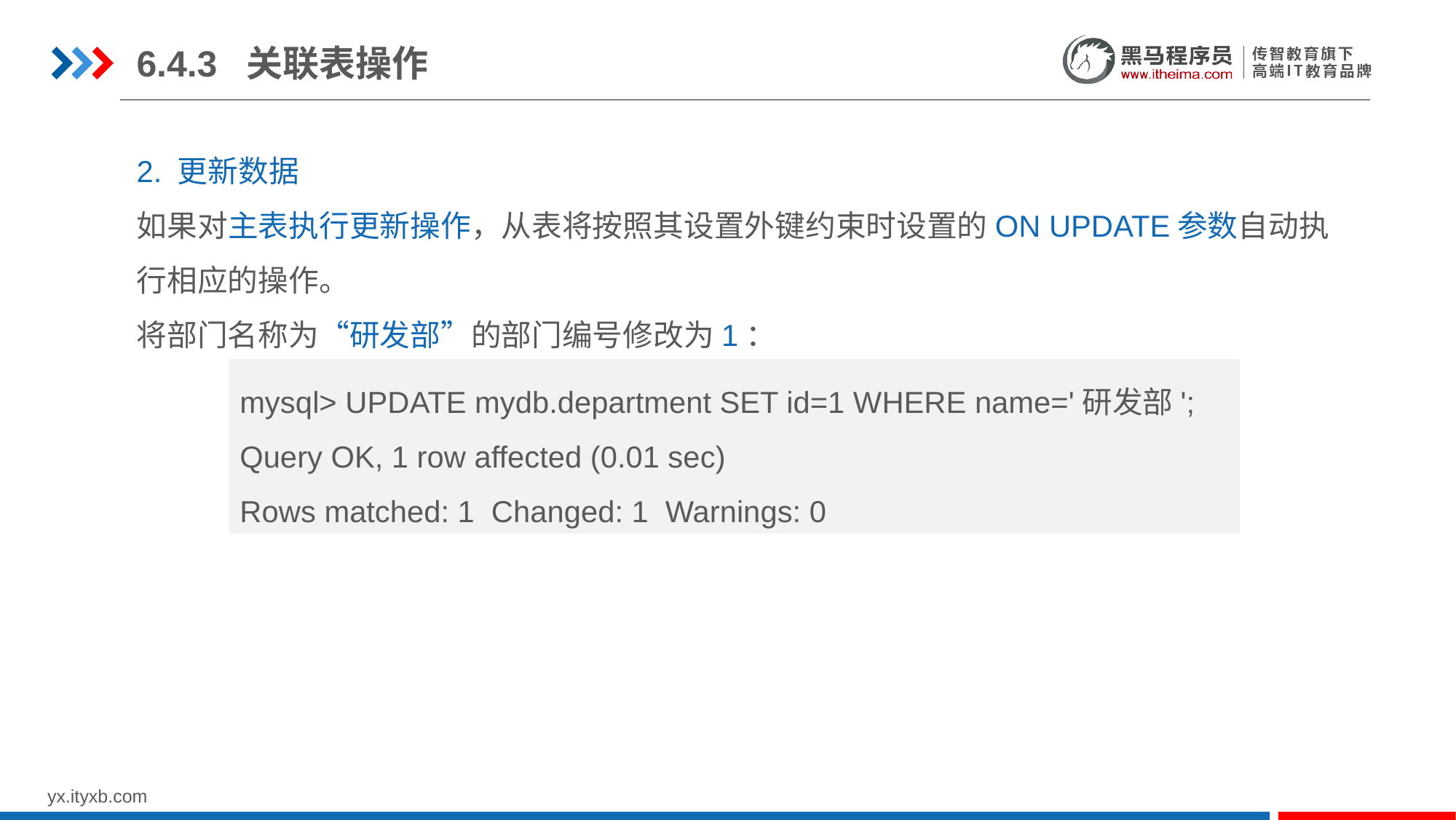

6.4.3  关联表操作
2. 更新数据
如果对主表执行更新操作，从表将按照其设置外键约束时设置的ON UPDATE参数自动执行相应的操作。
将部门名称为“研发部”的部门编号修改为1：
mysql> UPDATE mydb.department SET id=1 WHERE name='研发部';
Query OK, 1 row affected (0.01 sec)
Rows matched: 1  Changed: 1  Warnings: 0